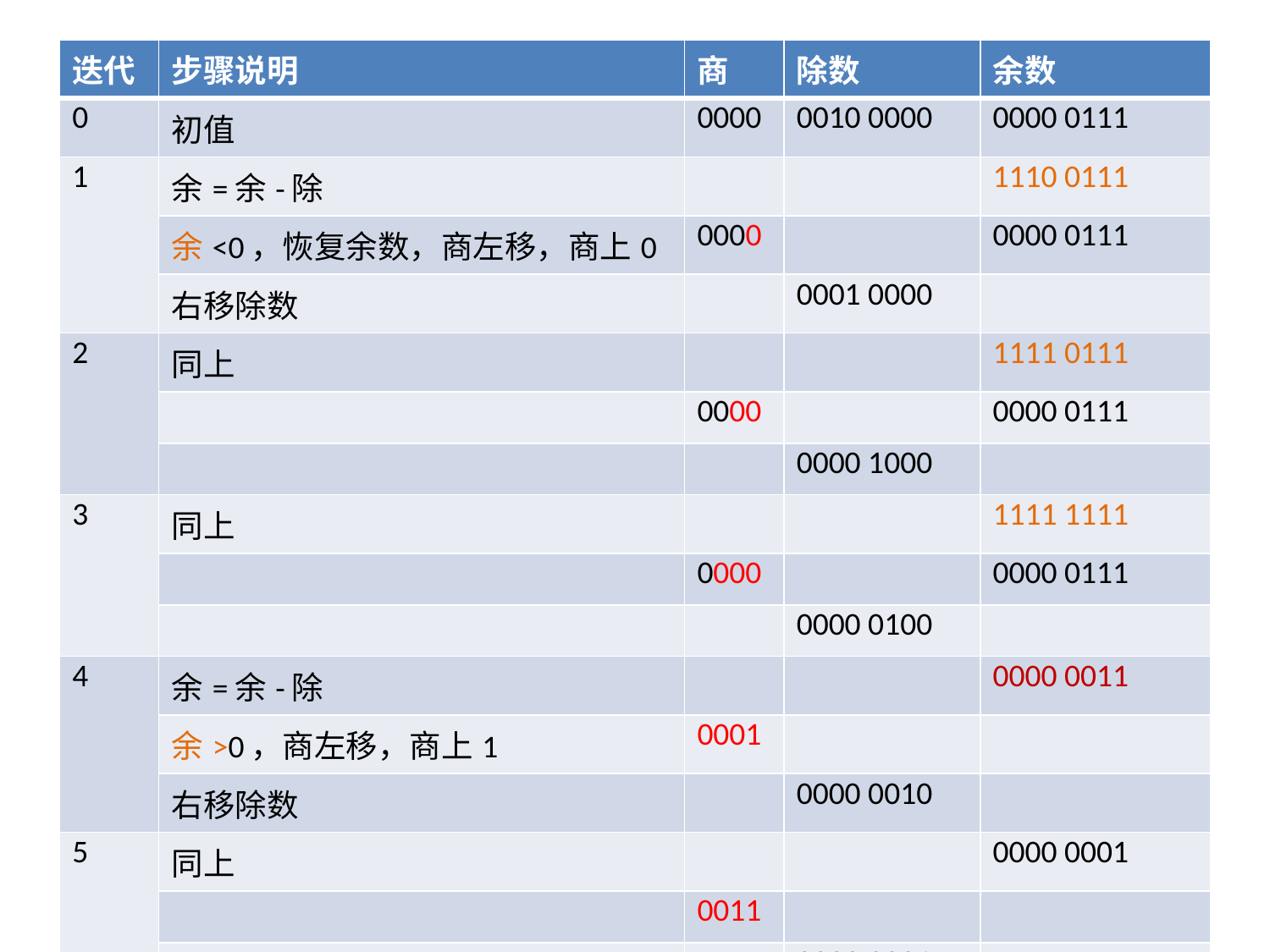

| 迭代 | 步骤说明 | 商 | 除数 | 余数 |
| --- | --- | --- | --- | --- |
| 0 | 初值 | 0000 | 0010 0000 | 0000 0111 |
| 1 | 余=余-除 |  |  | 1110 0111 |
|  | 余<0，恢复余数，商左移，商上0 | 0000 |  | 0000 0111 |
|  | 右移除数 |  | 0001 0000 |  |
| 2 | 同上 |  |  | 1111 0111 |
|  |  | 0000 |  | 0000 0111 |
|  |  |  | 0000 1000 |  |
| 3 | 同上 |  |  | 1111 1111 |
|  |  | 0000 |  | 0000 0111 |
|  |  |  | 0000 0100 |  |
| 4 | 余=余-除 |  |  | 0000 0011 |
|  | 余>0，商左移，商上1 | 0001 |  |  |
|  | 右移除数 |  | 0000 0010 |  |
| 5 | 同上 |  |  | 0000 0001 |
|  |  | 0011 |  |  |
|  |  |  | 0000 0001 |  |